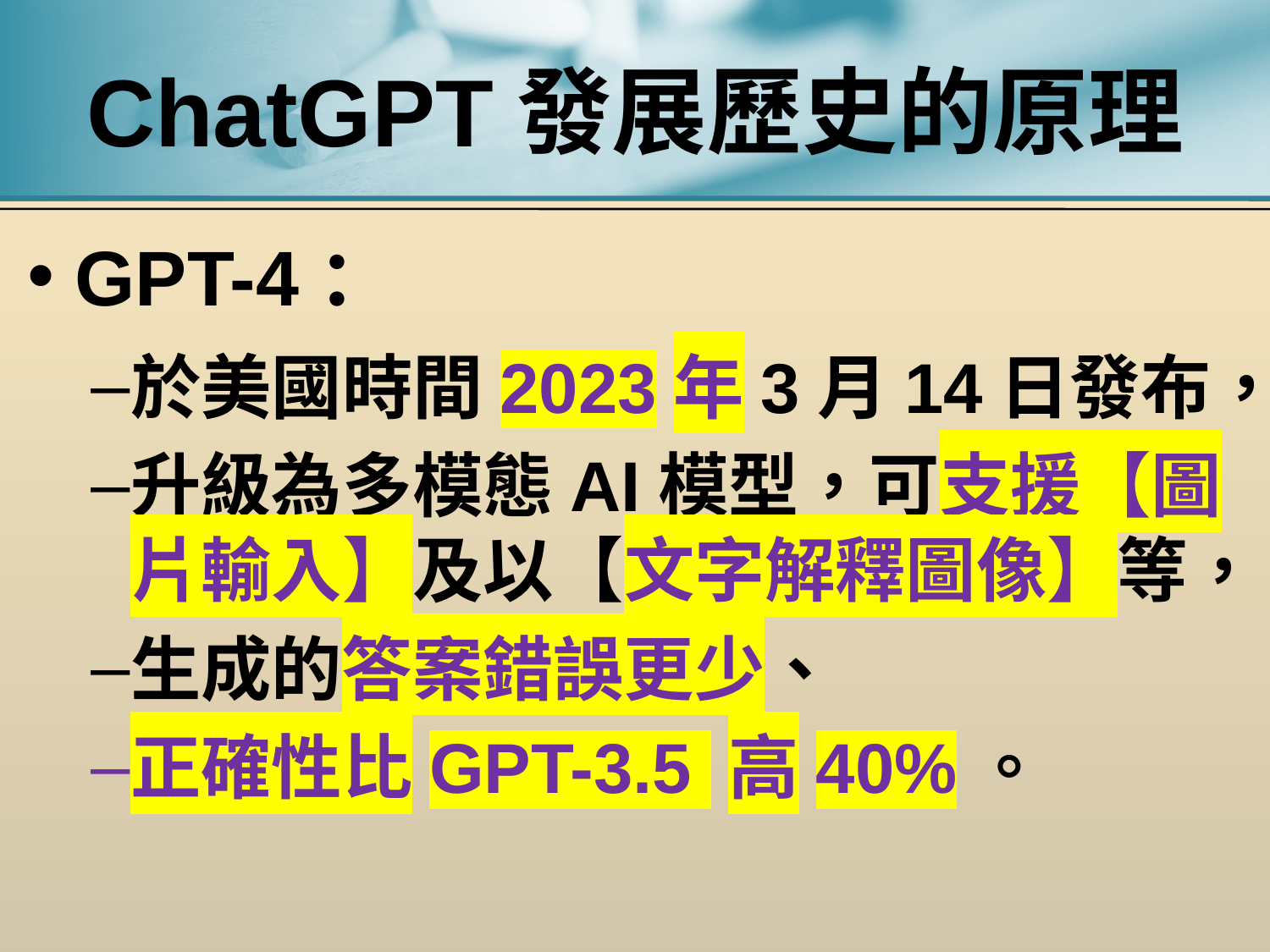

# ChatGPT發展歷史的原理
GPT-4：
於美國時間2023年3月14日發布，
升級為多模態AI模型，可支援【圖片輸入】及以【文字解釋圖像】等，
生成的答案錯誤更少、
正確性比GPT-3.5 高40%。